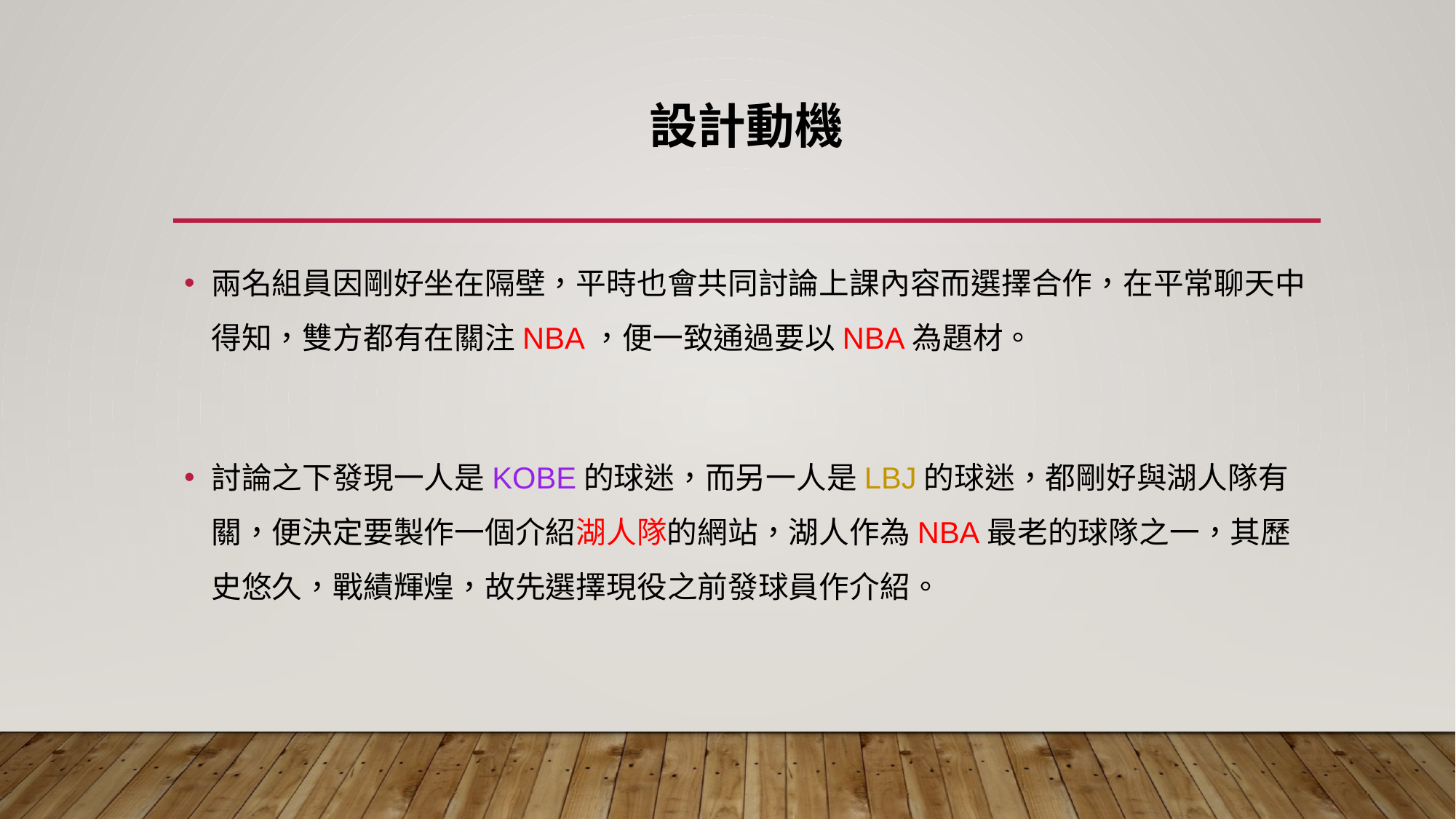

# 設計動機
兩名組員因剛好坐在隔壁，平時也會共同討論上課內容而選擇合作，在平常聊天中得知，雙方都有在關注NBA，便一致通過要以NBA為題材。

討論之下發現一人是KOBE的球迷，而另一人是LBJ的球迷，都剛好與湖人隊有關，便決定要製作一個介紹湖人隊的網站，湖人作為NBA最老的球隊之一，其歷史悠久，戰績輝煌，故先選擇現役之前發球員作介紹。